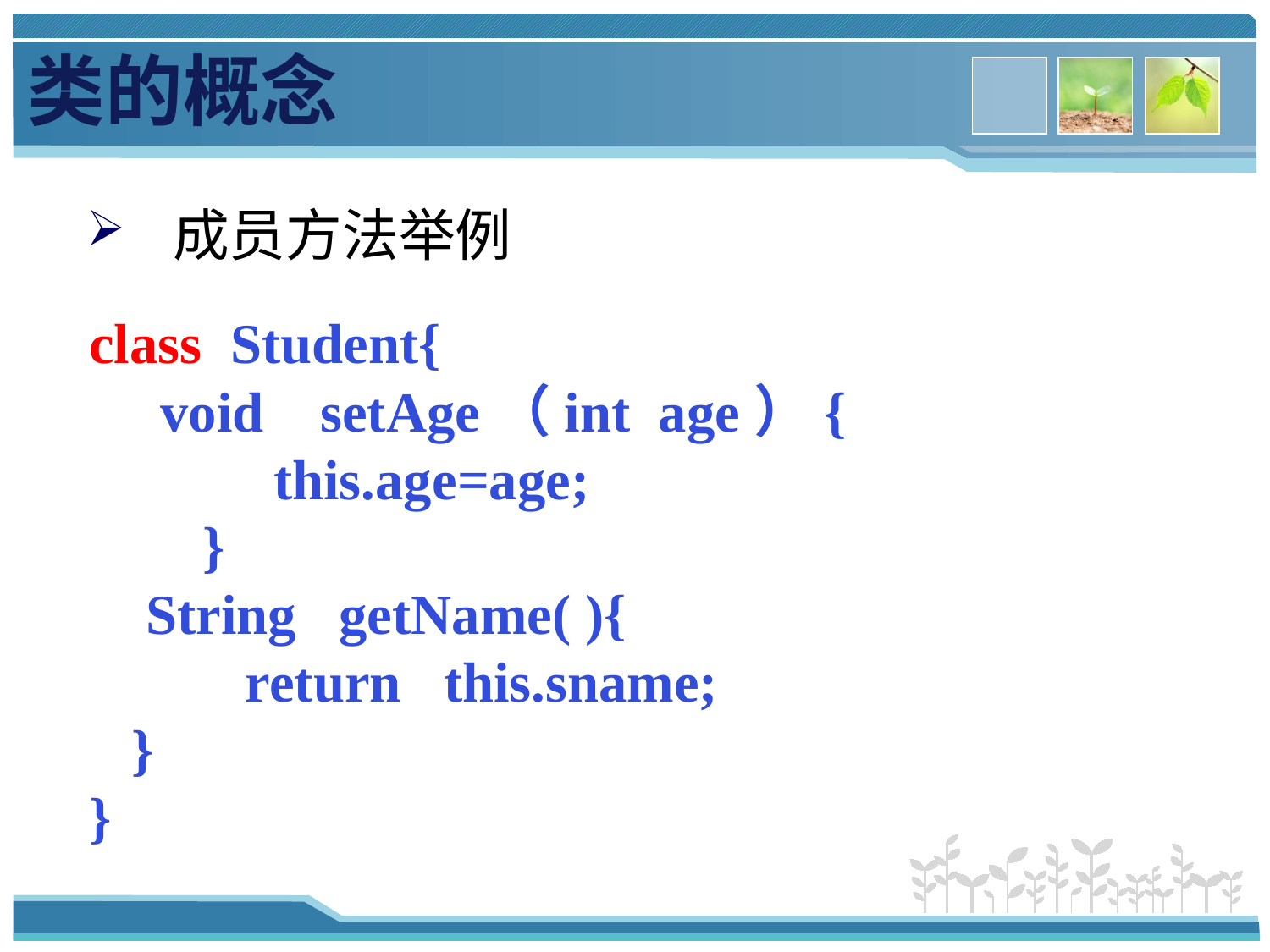

类的概念
 成员方法举例
class  Student{
     void    setAge（int  age）{
             this.age=age;
        }
    String   getName( ){
           return   this.sname;
   }
}